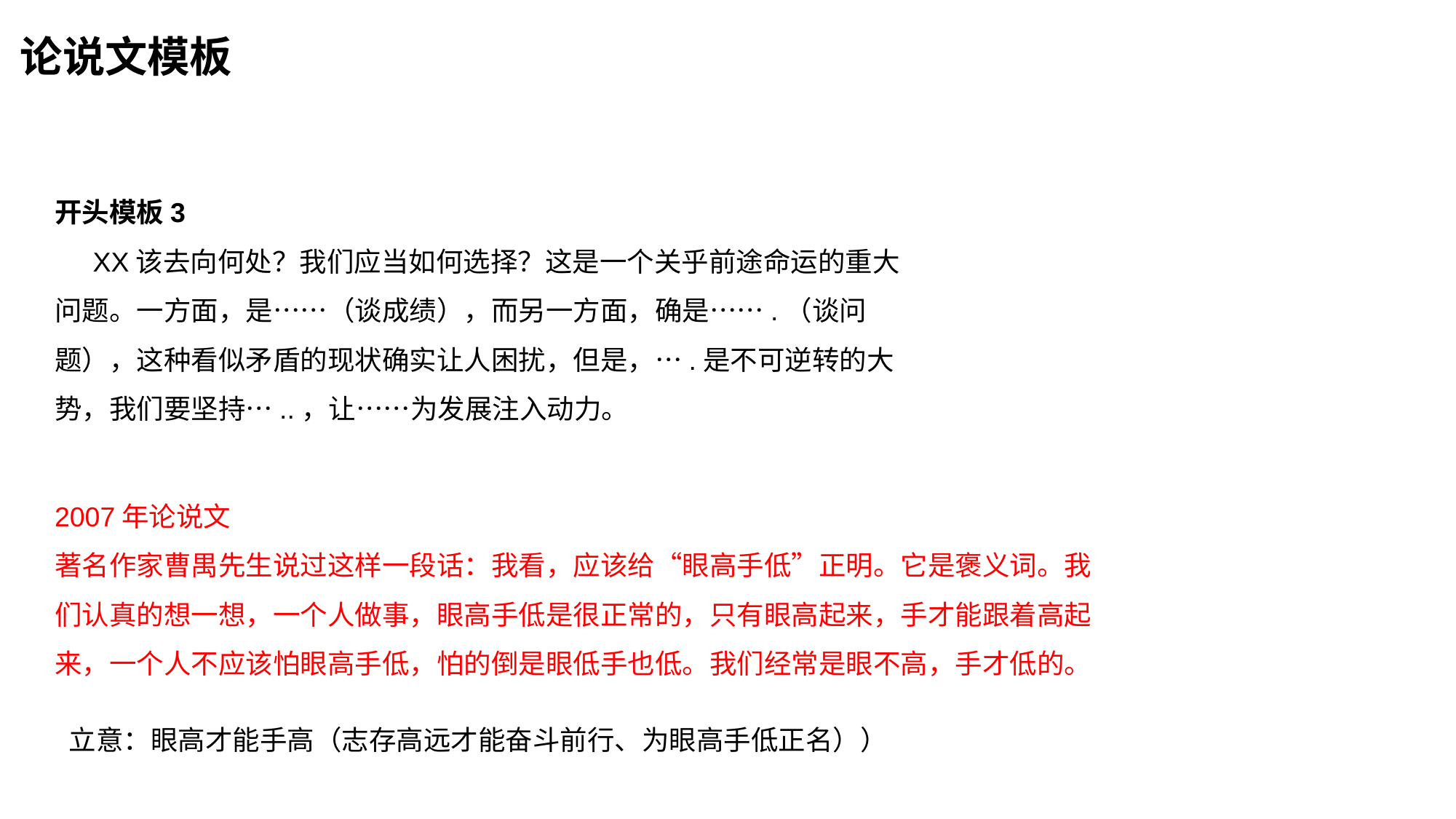

论说文模板
开头模板3
     XX该去向何处？我们应当如何选择？这是一个关乎前途命运的重大问题。一方面，是……（谈成绩），而另一方面，确是…….（谈问题），这种看似矛盾的现状确实让人困扰，但是，….是不可逆转的大势，我们要坚持…..，让……为发展注入动力。
2007年论说文
著名作家曹禺先生说过这样一段话：我看，应该给“眼高手低”正明。它是褒义词。我们认真的想一想，一个人做事，眼高手低是很正常的，只有眼高起来，手才能跟着高起来，一个人不应该怕眼高手低，怕的倒是眼低手也低。我们经常是眼不高，手才低的。
立意：眼高才能手高（志存高远才能奋斗前行、为眼高手低正名））